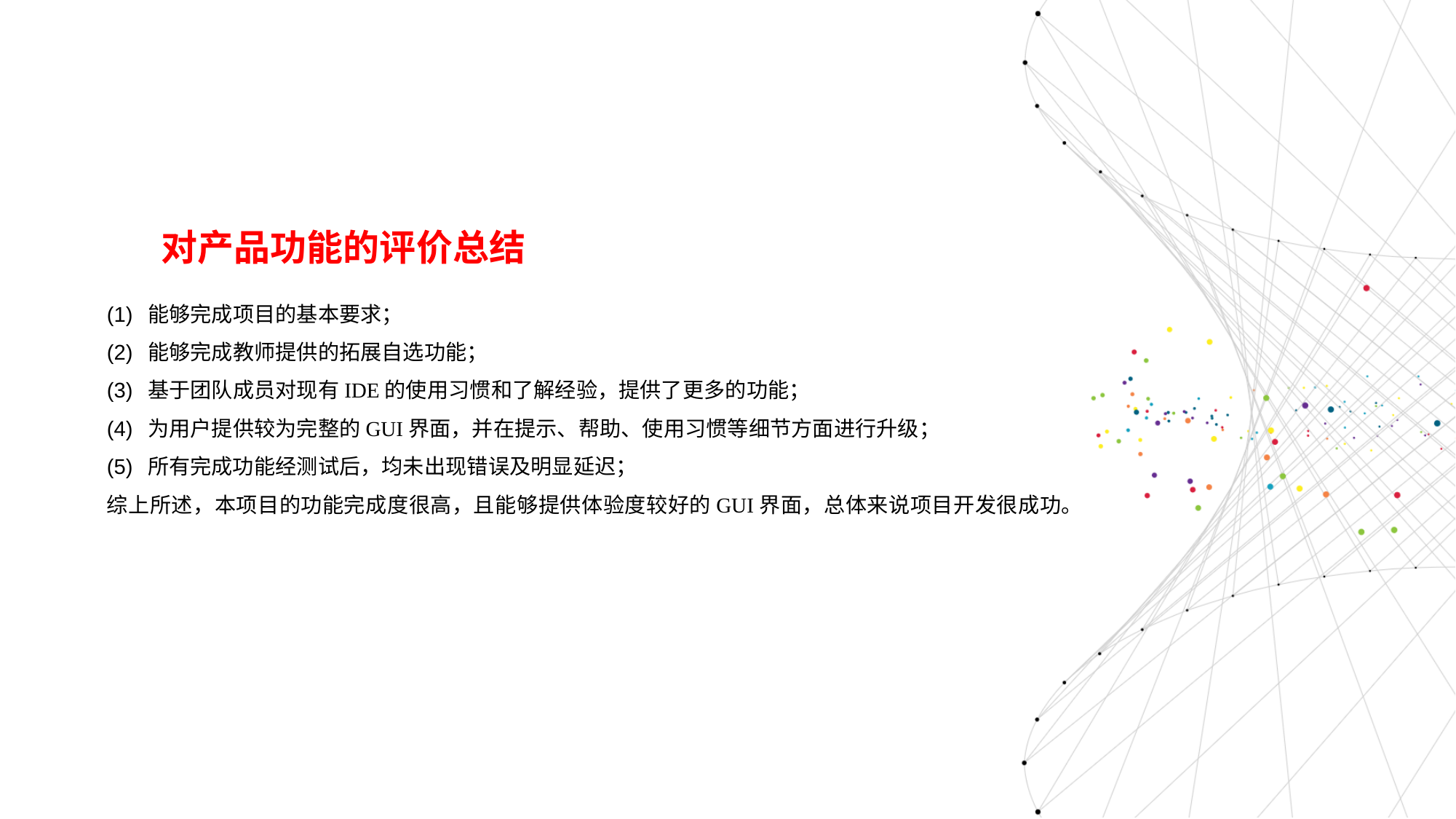

对产品功能的评价总结
能够完成项目的基本要求；
能够完成教师提供的拓展自选功能；
基于团队成员对现有IDE的使用习惯和了解经验，提供了更多的功能；
为用户提供较为完整的GUI界面，并在提示、帮助、使用习惯等细节方面进行升级；
所有完成功能经测试后，均未出现错误及明显延迟；
综上所述，本项目的功能完成度很高，且能够提供体验度较好的GUI界面，总体来说项目开发很成功。